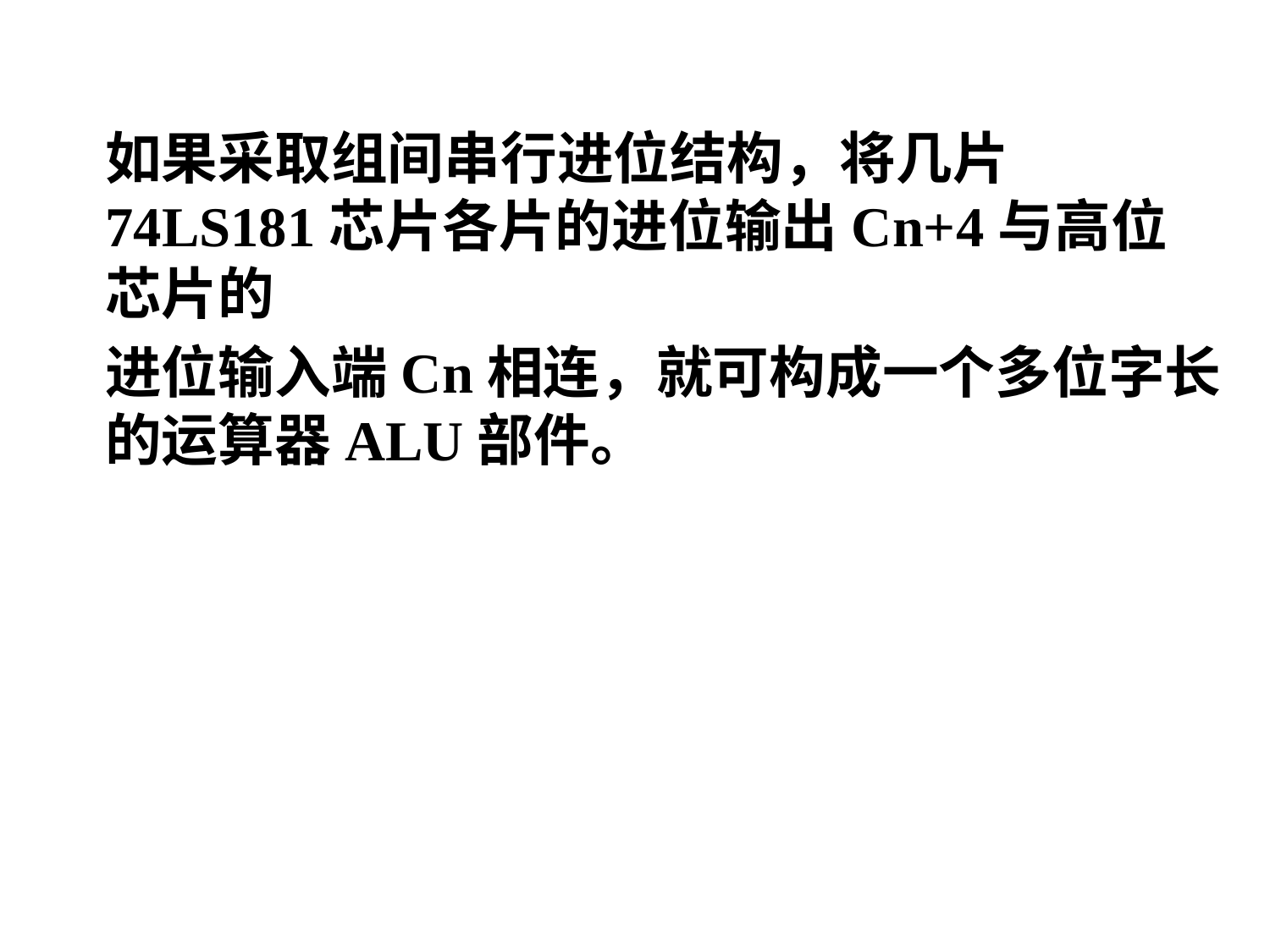

如果采取组间串行进位结构，将几片74LS181芯片各片的进位输出Cn+4与高位芯片的
进位输入端Cn相连，就可构成一个多位字长的运算器ALU部件。